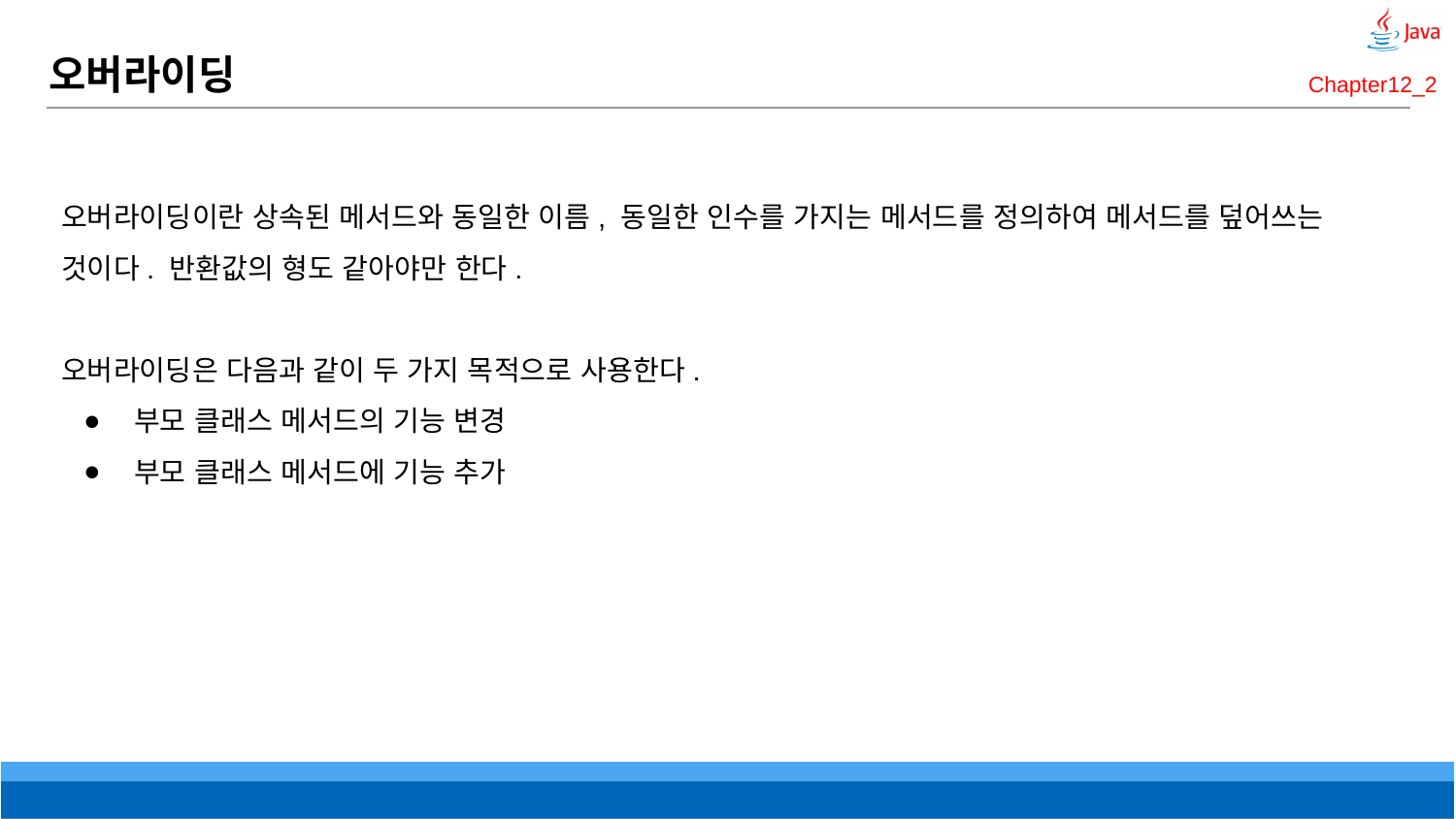

# 오버라이딩
Chapter12_2
오버라이딩이란 상속된 메서드와 동일한 이름, 동일한 인수를 가지는 메서드를 정의하여 메서드를 덮어쓰는 것이다. 반환값의 형도 같아야만 한다.

오버라이딩은 다음과 같이 두 가지 목적으로 사용한다.
부모 클래스 메서드의 기능 변경
부모 클래스 메서드에 기능 추가